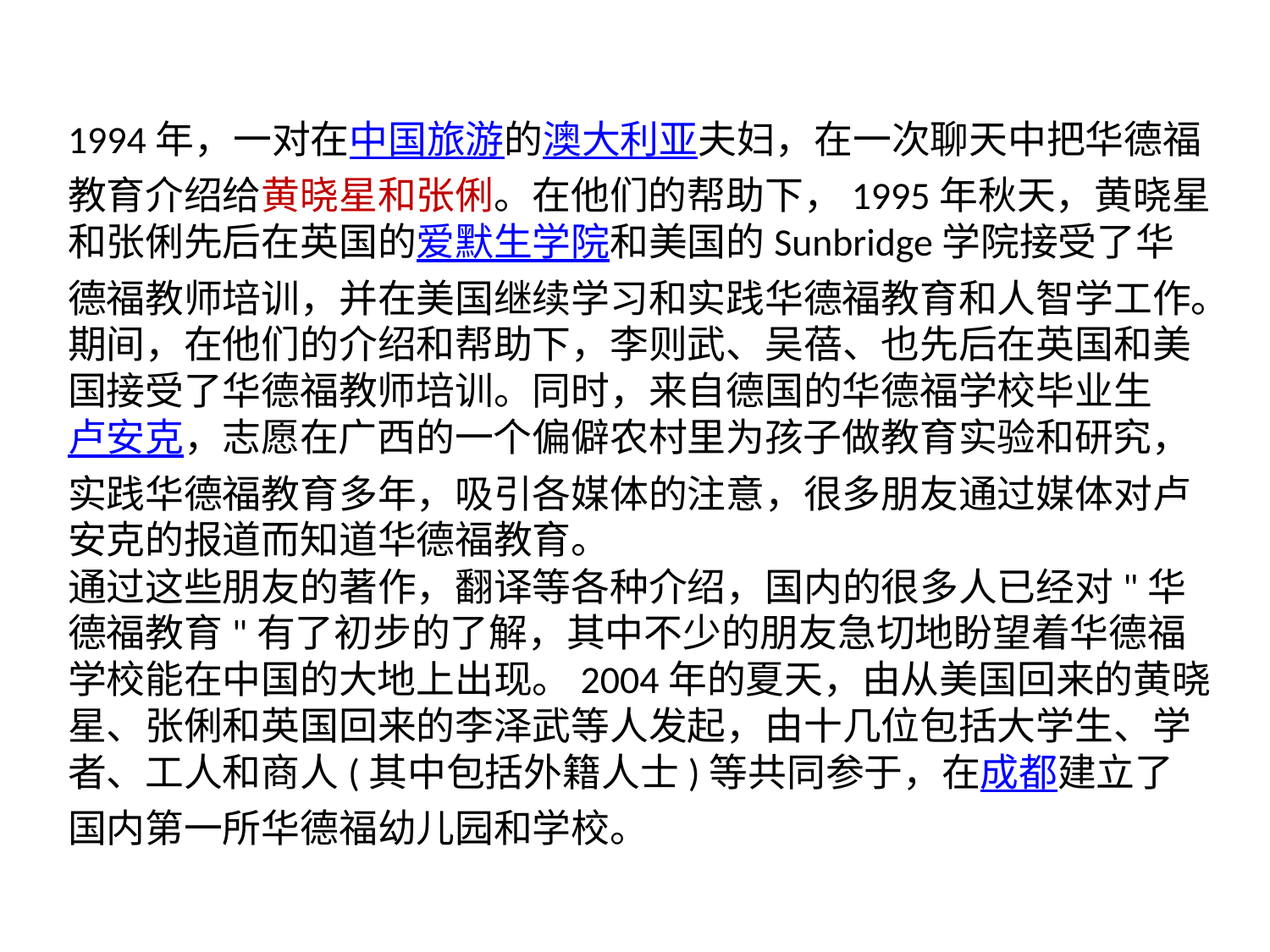

# 1994年，一对在中国旅游的澳大利亚夫妇，在一次聊天中把华德福教育介绍给黄晓星和张俐。在他们的帮助下，1995年秋天，黄晓星和张俐先后在英国的爱默生学院和美国的Sunbridge学院接受了华德福教师培训，并在美国继续学习和实践华德福教育和人智学工作。期间，在他们的介绍和帮助下，李则武、吴蓓、也先后在英国和美国接受了华德福教师培训。同时，来自德国的华德福学校毕业生卢安克，志愿在广西的一个偏僻农村里为孩子做教育实验和研究，实践华德福教育多年，吸引各媒体的注意，很多朋友通过媒体对卢安克的报道而知道华德福教育。 通过这些朋友的著作，翻译等各种介绍，国内的很多人已经对"华德福教育"有了初步的了解，其中不少的朋友急切地盼望着华德福学校能在中国的大地上出现。2004年的夏天，由从美国回来的黄晓星、张俐和英国回来的李泽武等人发起，由十几位包括大学生、学者、工人和商人(其中包括外籍人士)等共同参于，在成都建立了国内第一所华德福幼儿园和学校。